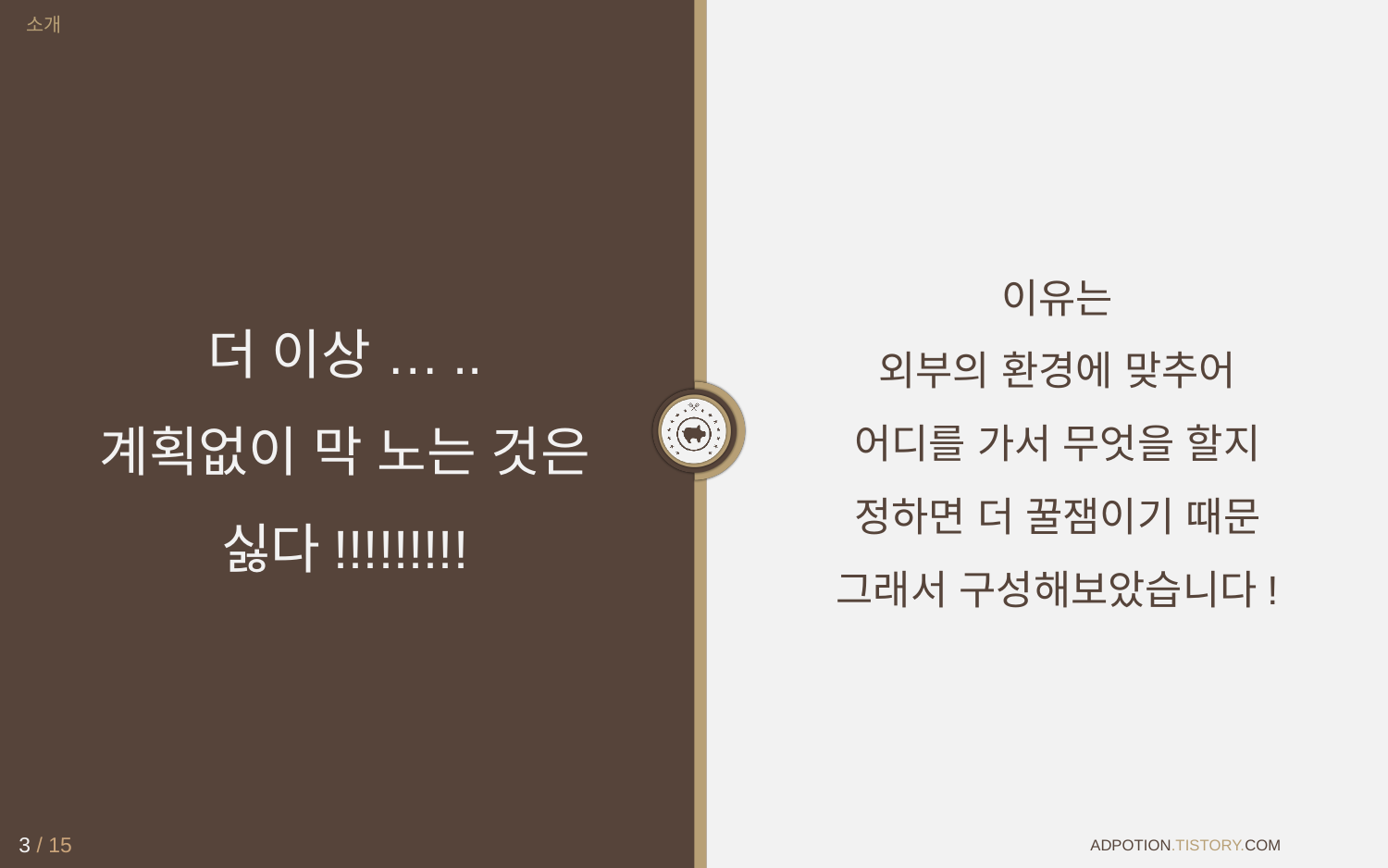

소개
이유는
외부의 환경에 맞추어
어디를 가서 무엇을 할지
정하면 더 꿀잼이기 때문
그래서 구성해보았습니다!
# 더 이상 …..
계획없이 막 노는 것은
싫다!!!!!!!!!
3 / 15